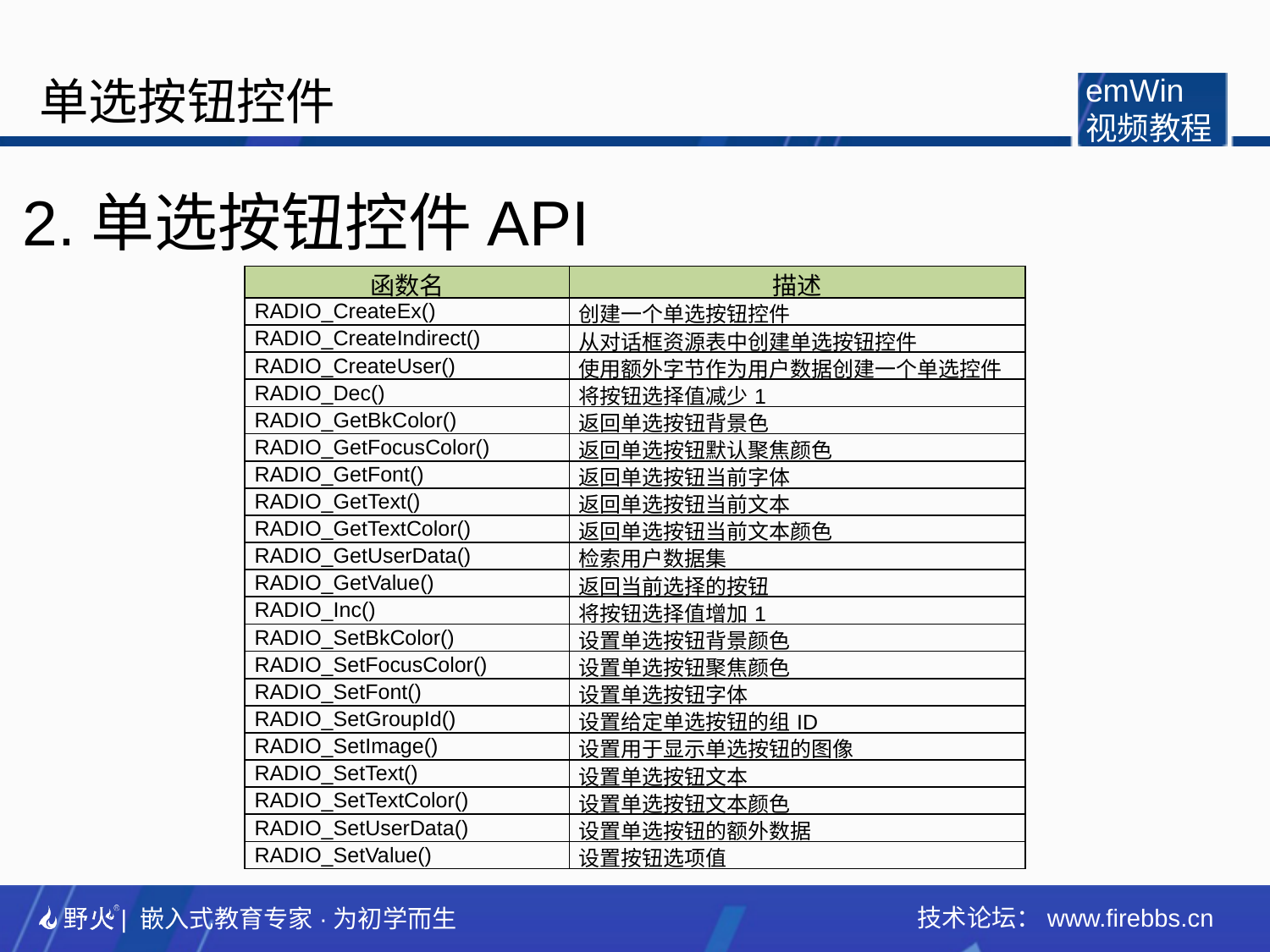

单选按钮控件
emWin
视频教程
2.单选按钮控件API
| 函数名 | 描述 |
| --- | --- |
| RADIO\_CreateEx() | 创建一个单选按钮控件 |
| RADIO\_CreateIndirect() | 从对话框资源表中创建单选按钮控件 |
| RADIO\_CreateUser() | 使用额外字节作为用户数据创建一个单选控件 |
| RADIO\_Dec() | 将按钮选择值减少1 |
| RADIO\_GetBkColor() | 返回单选按钮背景色 |
| RADIO\_GetFocusColor() | 返回单选按钮默认聚焦颜色 |
| RADIO\_GetFont() | 返回单选按钮当前字体 |
| RADIO\_GetText() | 返回单选按钮当前文本 |
| RADIO\_GetTextColor() | 返回单选按钮当前文本颜色 |
| RADIO\_GetUserData() | 检索用户数据集 |
| RADIO\_GetValue() | 返回当前选择的按钮 |
| RADIO\_Inc() | 将按钮选择值增加1 |
| RADIO\_SetBkColor() | 设置单选按钮背景颜色 |
| RADIO\_SetFocusColor() | 设置单选按钮聚焦颜色 |
| RADIO\_SetFont() | 设置单选按钮字体 |
| RADIO\_SetGroupId() | 设置给定单选按钮的组ID |
| RADIO\_SetImage() | 设置用于显示单选按钮的图像 |
| RADIO\_SetText() | 设置单选按钮文本 |
| RADIO\_SetTextColor() | 设置单选按钮文本颜色 |
| RADIO\_SetUserData() | 设置单选按钮的额外数据 |
| RADIO\_SetValue() | 设置按钮选项值 |